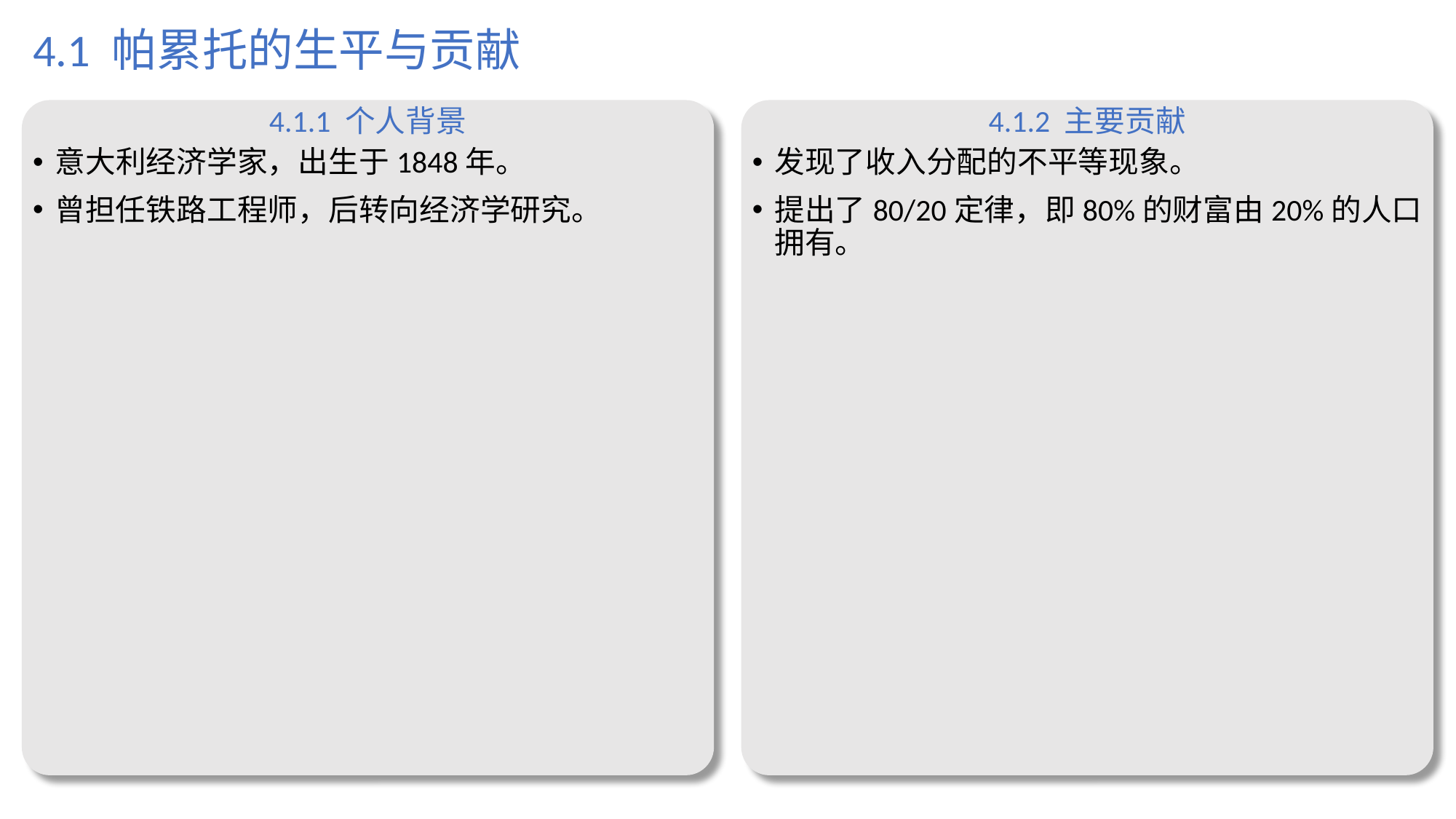

# 4.1 帕累托的生平与贡献

4.1.1 个人背景

4.1.2 主要贡献
意大利经济学家，出生于1848年。
曾担任铁路工程师，后转向经济学研究。
发现了收入分配的不平等现象。
提出了80/20定律，即80%的财富由20%的人口拥有。